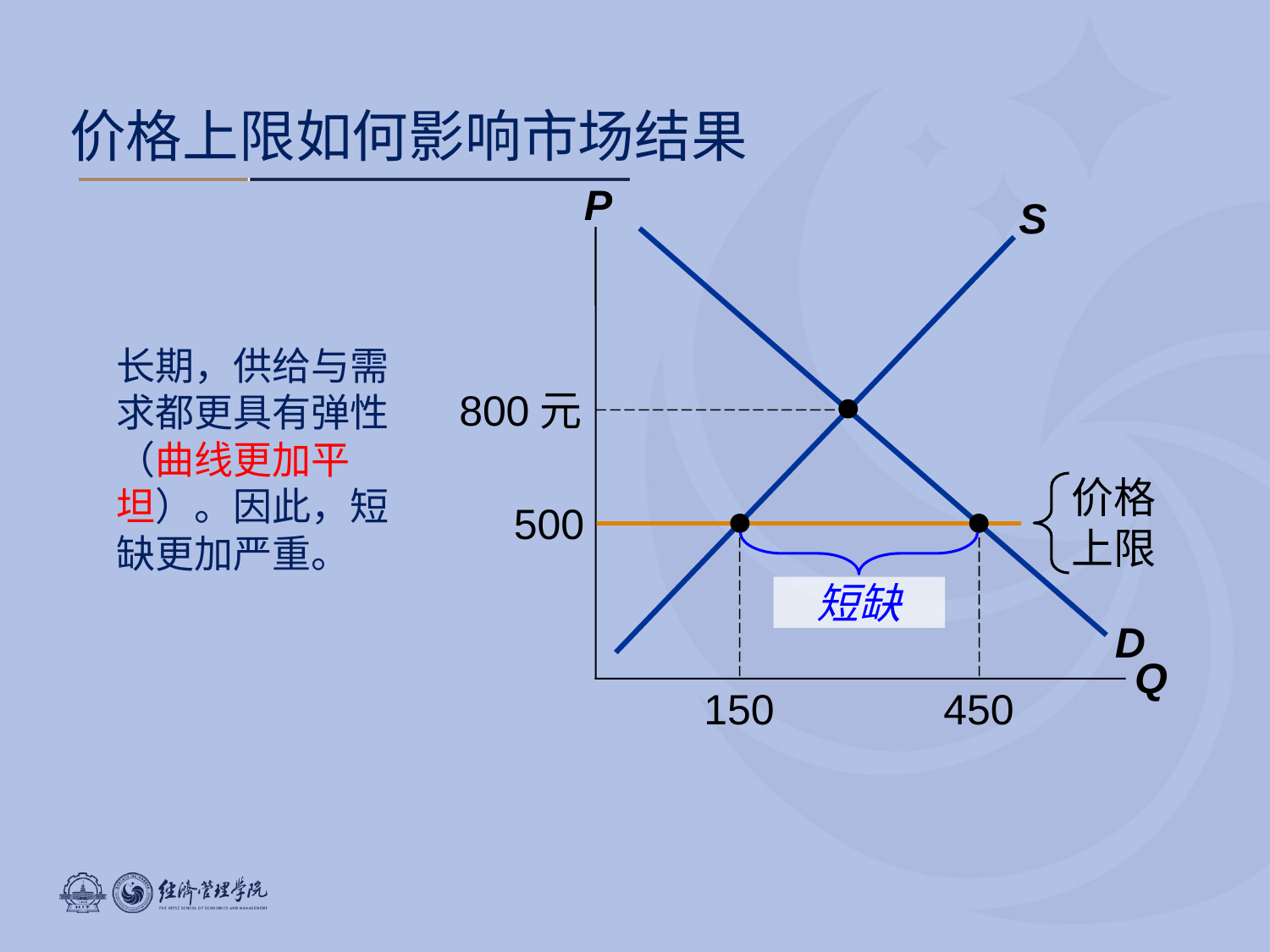

价格上限如何影响市场结果
P

Q
S

D
长期，供给与需求都更具有弹性（曲线更加平坦）。因此，短缺更加严重。
800元

价格上限

500

短缺
450
150